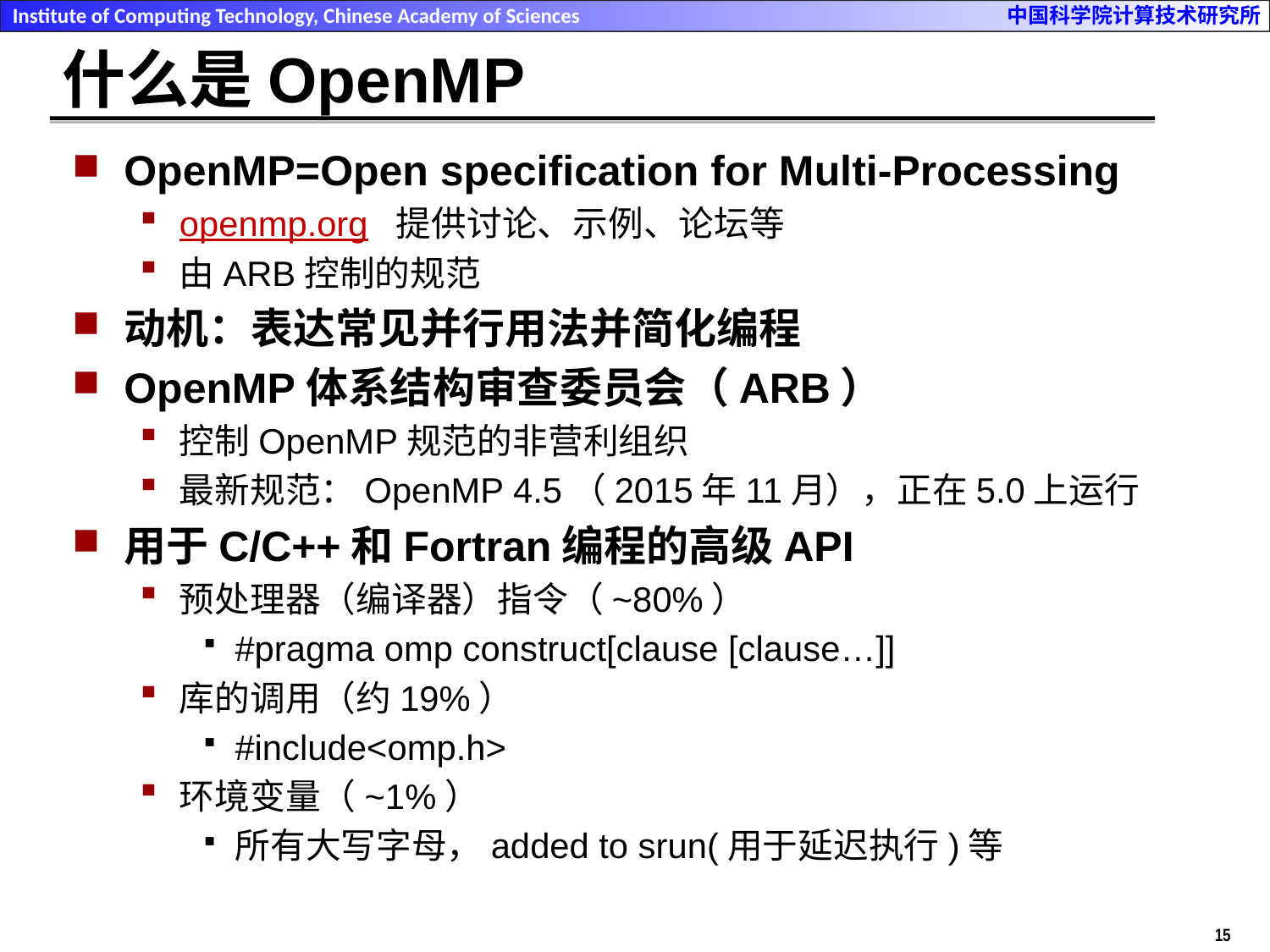

# 什么是OpenMP
OpenMP=Open specification for Multi-Processing
openmp.org  提供讨论、示例、论坛等
由ARB控制的规范
动机：表达常见并行用法并简化编程
OpenMP体系结构审查委员会（ARB）
控制OpenMP规范的非营利组织
最新规范：OpenMP 4.5（2015年11月），正在5.0上运行
用于C/C++和Fortran编程的高级API
预处理器（编译器）指令（~80%）
#pragma omp construct[clause [clause…]]
库的调用（约19%）
#include<omp.h>
环境变量（~1%）
所有大写字母，added to srun(用于延迟执行)等